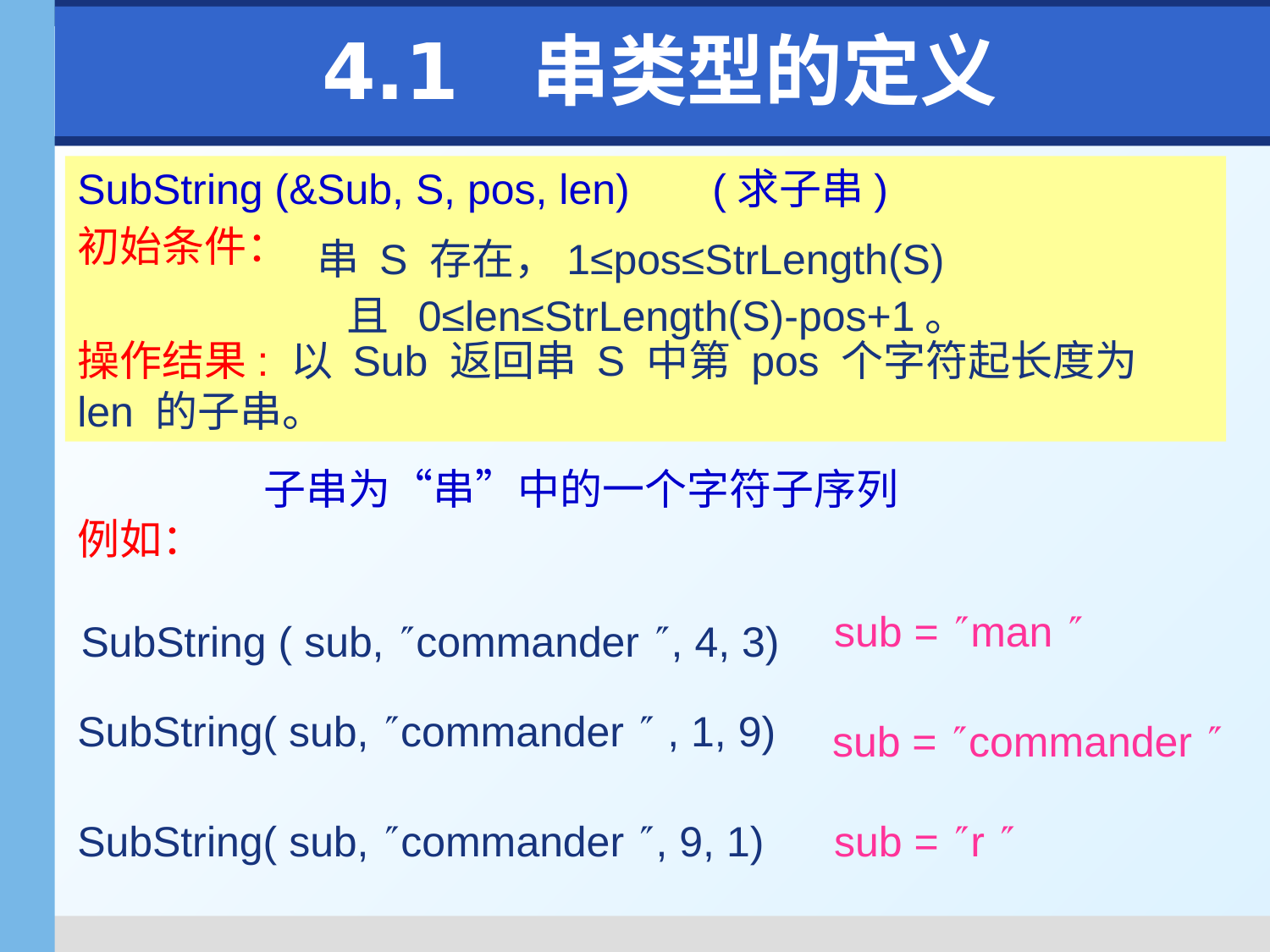

4.1  串类型的定义
SubString (&Sub, S, pos, len)	(求子串)
初始条件：

操作结果: 以 Sub 返回串 S 中第 pos 个字符起长度为 len 的子串。
串 S 存在，1≤pos≤StrLength(S)
  且  0≤len≤StrLength(S)-pos+1。
子串为“串”中的一个字符子序列
例如：
 sub = ″man ″
SubString ( sub, ″commander ″, 4, 3)
SubString( sub, ″commander ″ , 1, 9)
sub = ″commander ″
SubString( sub, ″commander ″, 9, 1)
 sub = ″r ″